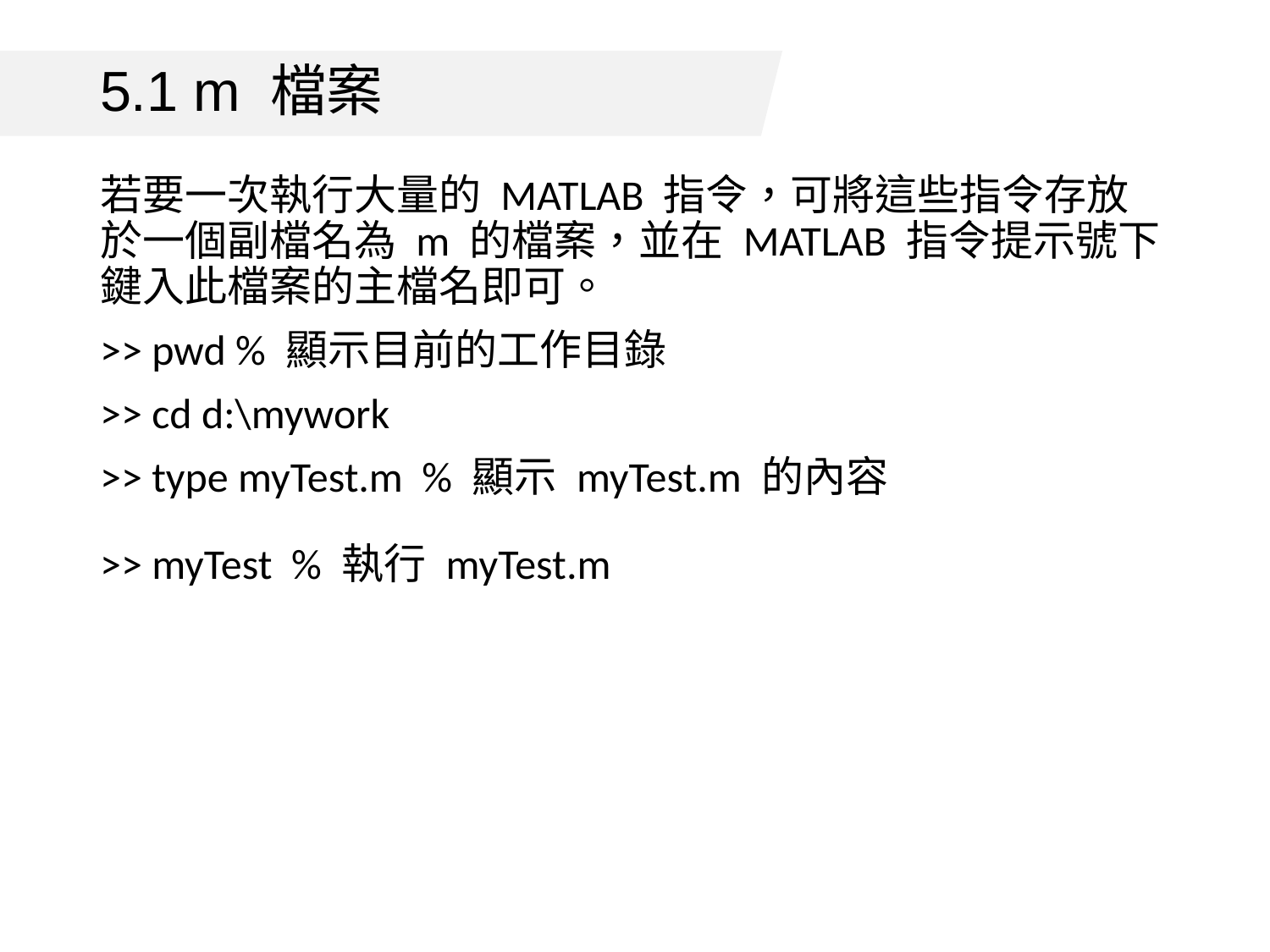

# 5.1 m 檔案
若要一次執行大量的 MATLAB 指令，可將這些指令存放於一個副檔名為 m 的檔案，並在 MATLAB 指令提示號下鍵入此檔案的主檔名即可。
>> pwd % 顯示目前的工作目錄
>> cd d:\mywork
>> type myTest.m  % 顯示 myTest.m 的內容
>> myTest  % 執行 myTest.m